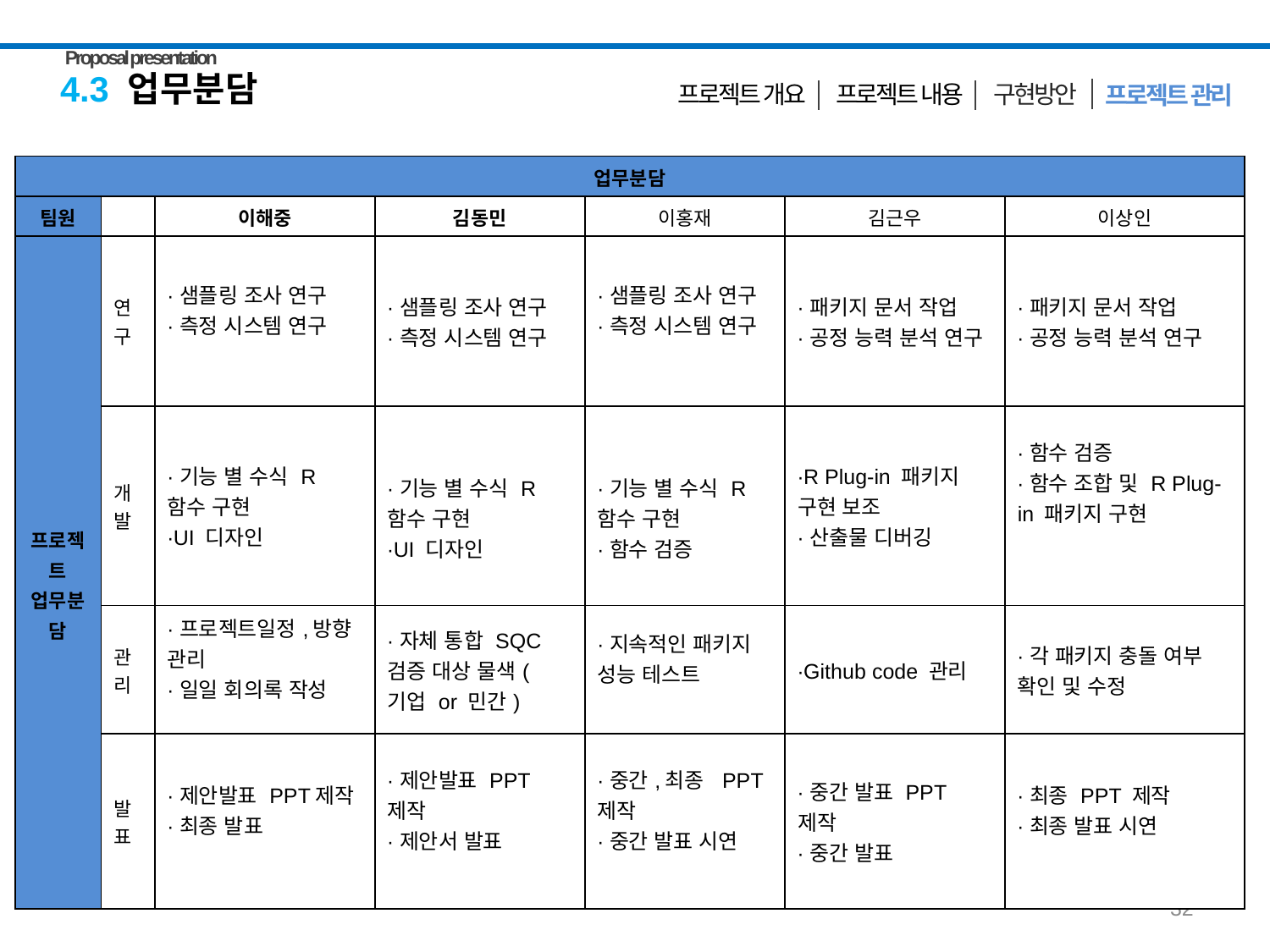

Proposal presentation

4.3 업무분담
구현방안
 프로젝트 내용
프로젝트 개요
프로젝트 관리

| 업무분담 |  |  |  |  |  |  |
| --- | --- | --- | --- | --- | --- | --- |
| 팀원 |  | 이해중 | 김동민 | 이홍재 | 김근우 | 이상인 |
| 프로젝트 업무분담 | 연구 | ∙샘플링 조사 연구 ∙측정 시스템 연구 | ∙샘플링 조사 연구 ∙측정 시스템 연구 | ∙샘플링 조사 연구 ∙측정 시스템 연구 | ∙패키지 문서 작업 ∙공정 능력 분석 연구 | ∙패키지 문서 작업 ∙공정 능력 분석 연구 |
|  | 개발 | ∙기능 별 수식 R 함수 구현 ∙UI 디자인 | ∙기능 별 수식 R 함수 구현 ∙UI 디자인 | ∙기능 별 수식 R 함수 구현 ∙함수 검증 | ∙R Plug-in 패키지 구현 보조 ∙산출물 디버깅 | ∙함수 검증 ∙함수 조합 및 R Plug-in 패키지 구현 |
|  | 관리 | ∙프로젝트일정,방향 관리 ∙일일 회의록 작성 | ∙자체 통합 SQC 검증 대상 물색(기업 or 민간) | ∙지속적인 패키지 성능 테스트 | ∙Github code 관리 | ∙각 패키지 충돌 여부 확인 및 수정 |
|  | 발표 | ∙제안발표 PPT제작 ∙최종 발표 | ∙제안발표 PPT제작 ∙제안서 발표 | ∙중간,최종 PPT제작 ∙중간 발표 시연 | ∙중간 발표 PPT 제작 ∙중간 발표 | ∙최종 PPT 제작 ∙최종 발표 시연 |
32